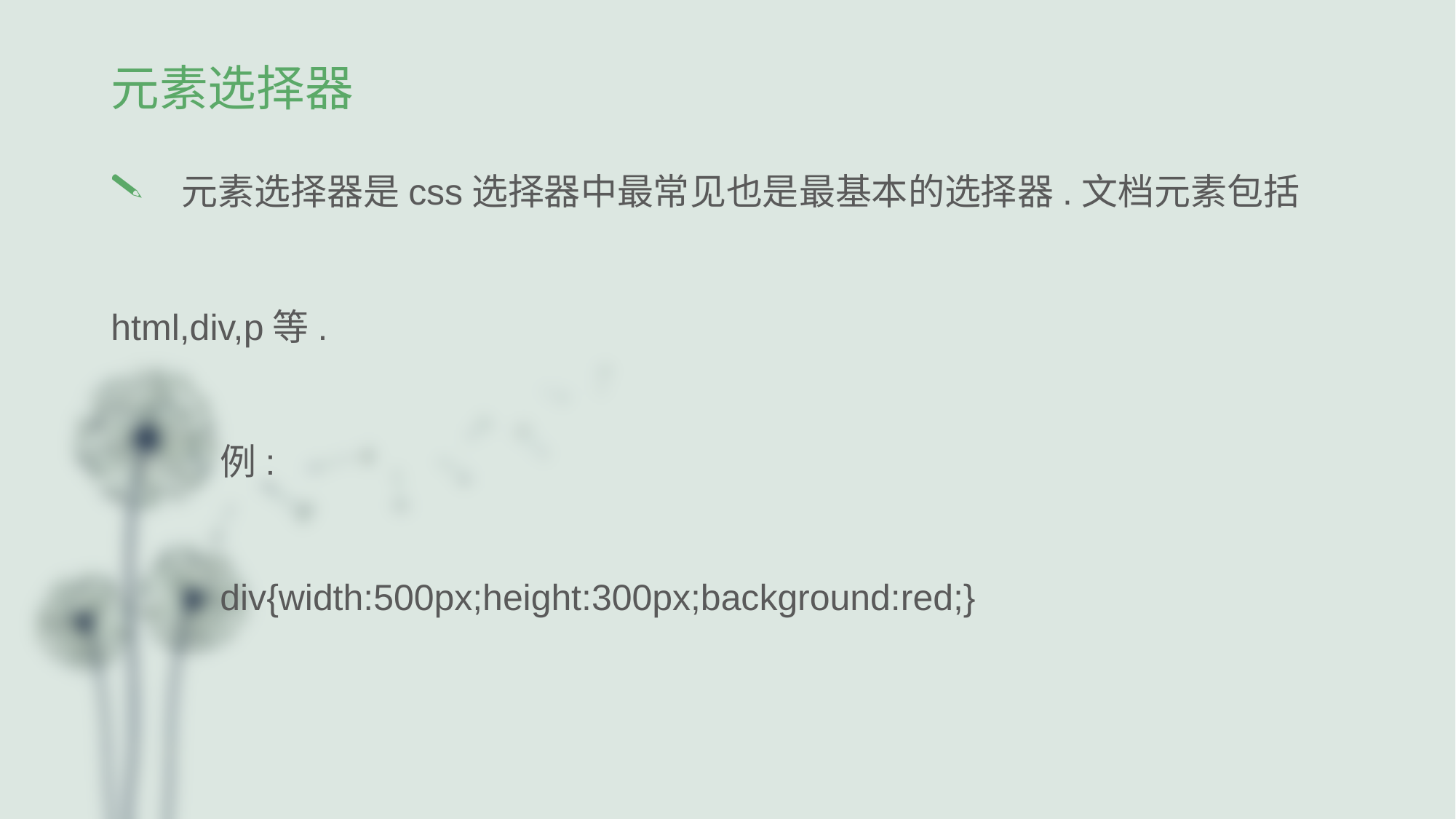

# 元素选择器
 元素选择器是css选择器中最常见也是最基本的选择器.文档元素包括

html,div,p等.

	例:

	div{width:500px;height:300px;background:red;}